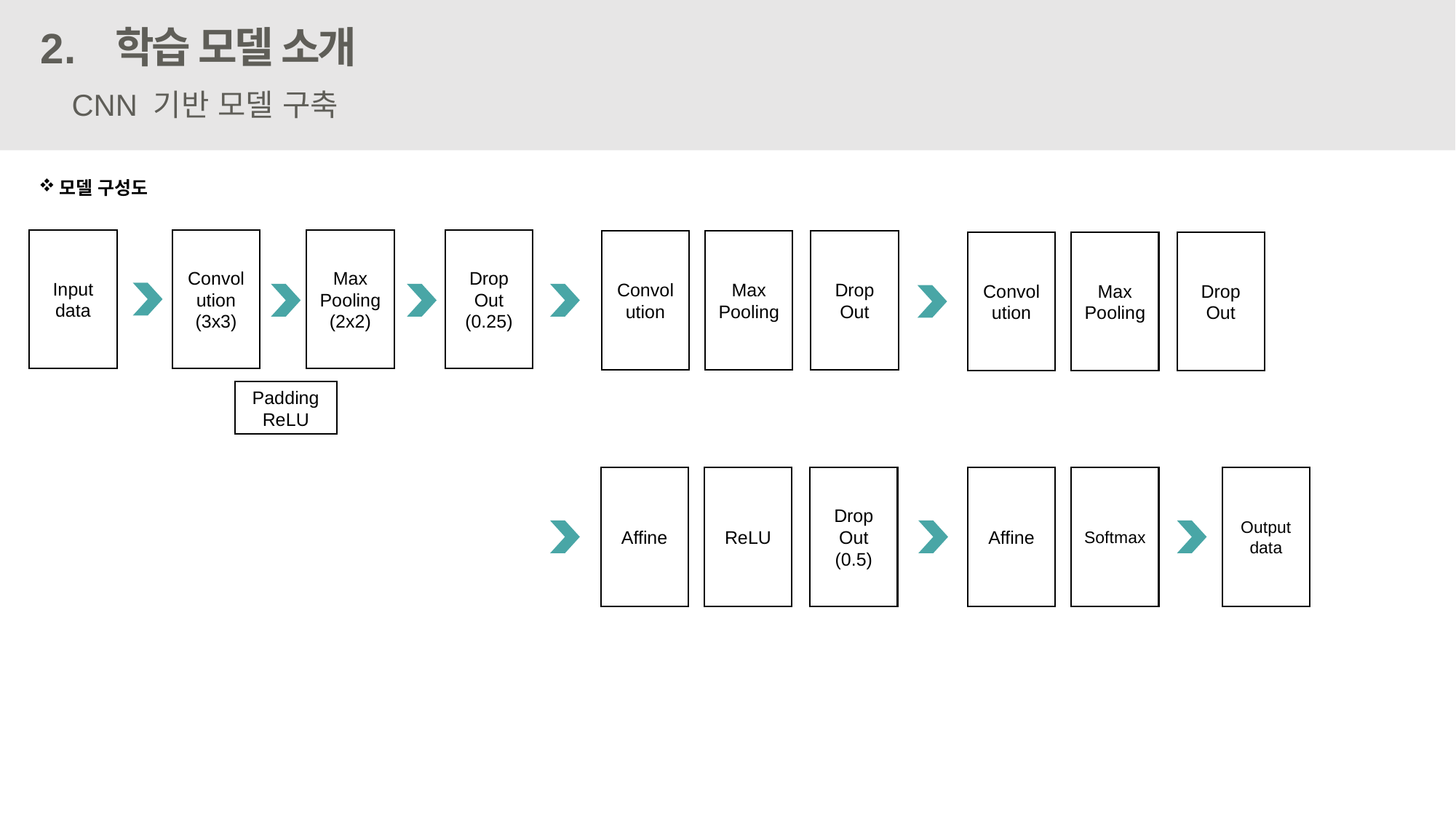

학습 모델 소개
2.
CNN 기반 모델 구축
모델 구성도
Input
data
Convolution
(3x3)
Max Pooling
(2x2)
Drop Out
(0.25)
Convolution
Max Pooling
Drop Out
Convolution
Max Pooling
Drop Out

Padding
ReLU
Output
data
Affine
ReLU
Drop Out
(0.5)
Affine
Softmax